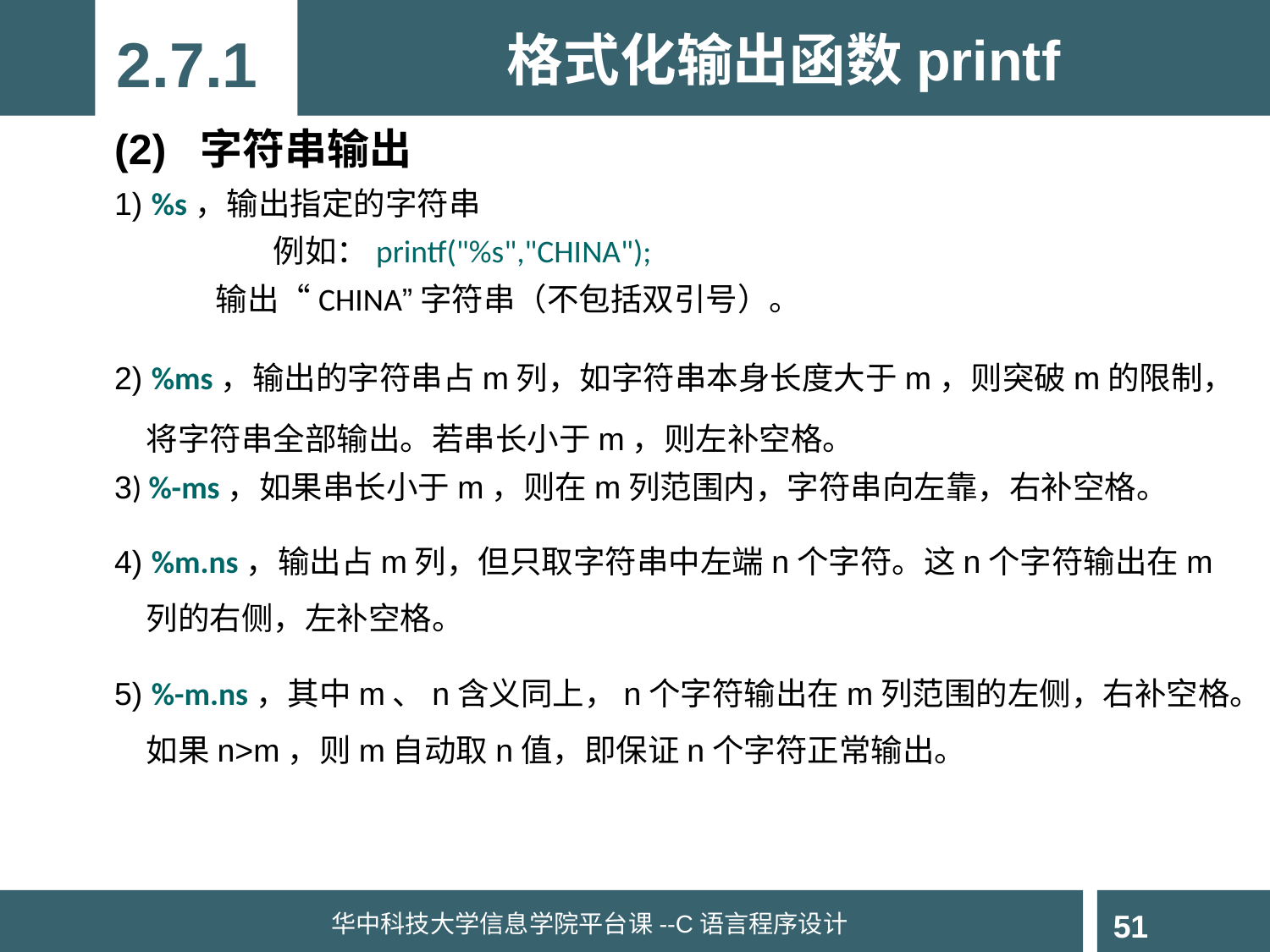

格式化输出函数printf
2.7.1
(2)  字符串输出
1) %s，输出指定的字符串
		例如：printf("%s","CHINA");
             输出“CHINA”字符串（不包括双引号）。
2) %ms，输出的字符串占m列，如字符串本身长度大于m，则突破m的限制，将字符串全部输出。若串长小于m，则左补空格。
3) %-ms，如果串长小于m，则在m列范围内，字符串向左靠，右补空格。
4) %m.ns，输出占m列，但只取字符串中左端n个字符。这n个字符输出在m列的右侧，左补空格。
5) %-m.ns，其中m、n含义同上，n个字符输出在m列范围的左侧，右补空格。如果n>m，则m自动取n值，即保证n个字符正常输出。